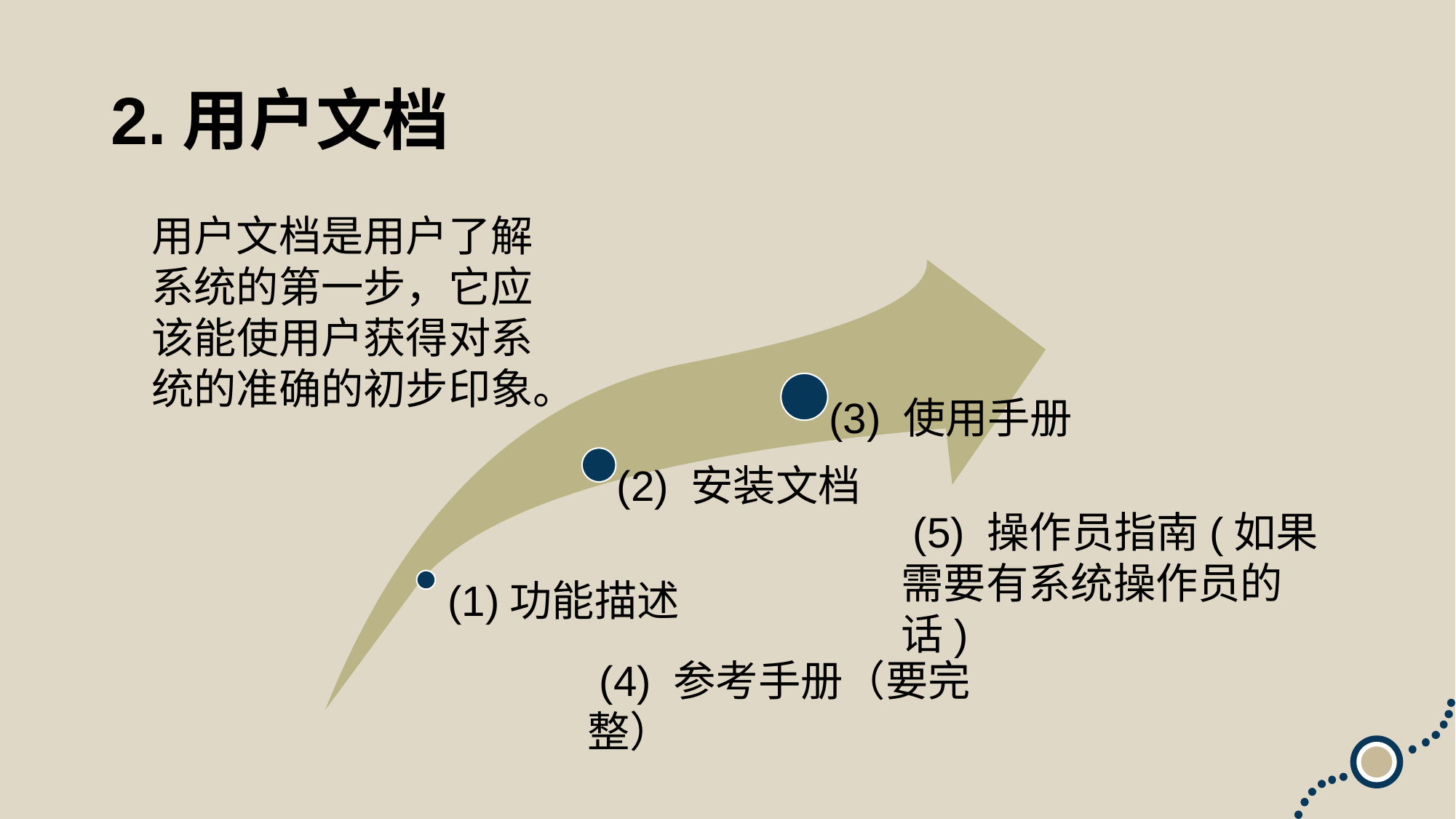

# 2.用户文档
用户文档是用户了解系统的第一步，它应该能使用户获得对系统的准确的初步印象。

(3) 使用手册

(2) 安装文档

 (1)功能描述
 (5) 操作员指南(如果需要有系统操作员的话)
 (4) 参考手册（要完整）